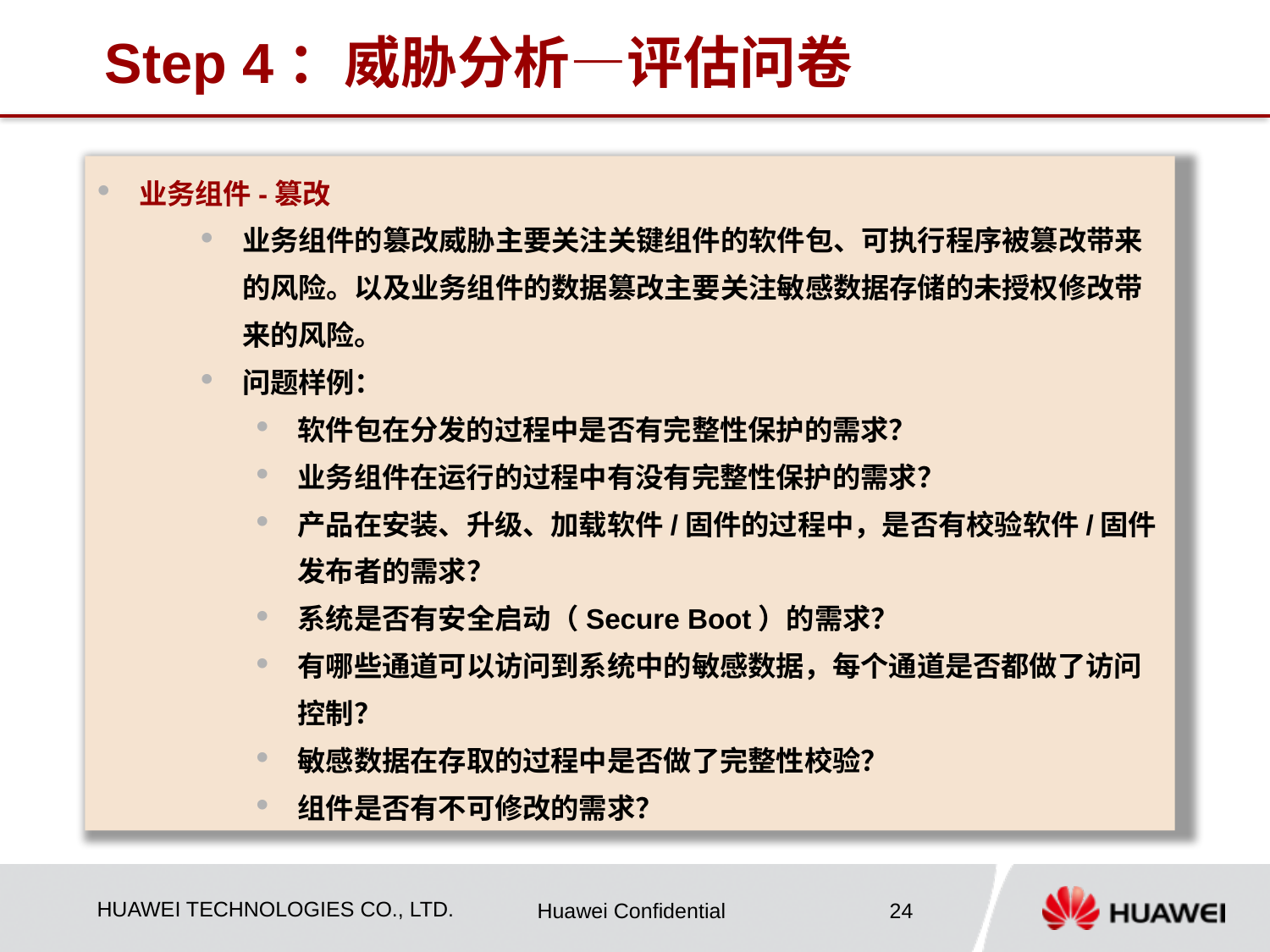

# Step 4：威胁分析—评估问卷
业务组件-篡改
业务组件的篡改威胁主要关注关键组件的软件包、可执行程序被篡改带来的风险。以及业务组件的数据篡改主要关注敏感数据存储的未授权修改带来的风险。
问题样例：
软件包在分发的过程中是否有完整性保护的需求？
业务组件在运行的过程中有没有完整性保护的需求？
产品在安装、升级、加载软件/固件的过程中，是否有校验软件/固件发布者的需求？
系统是否有安全启动（Secure Boot）的需求？
有哪些通道可以访问到系统中的敏感数据，每个通道是否都做了访问控制？
敏感数据在存取的过程中是否做了完整性校验？
组件是否有不可修改的需求？